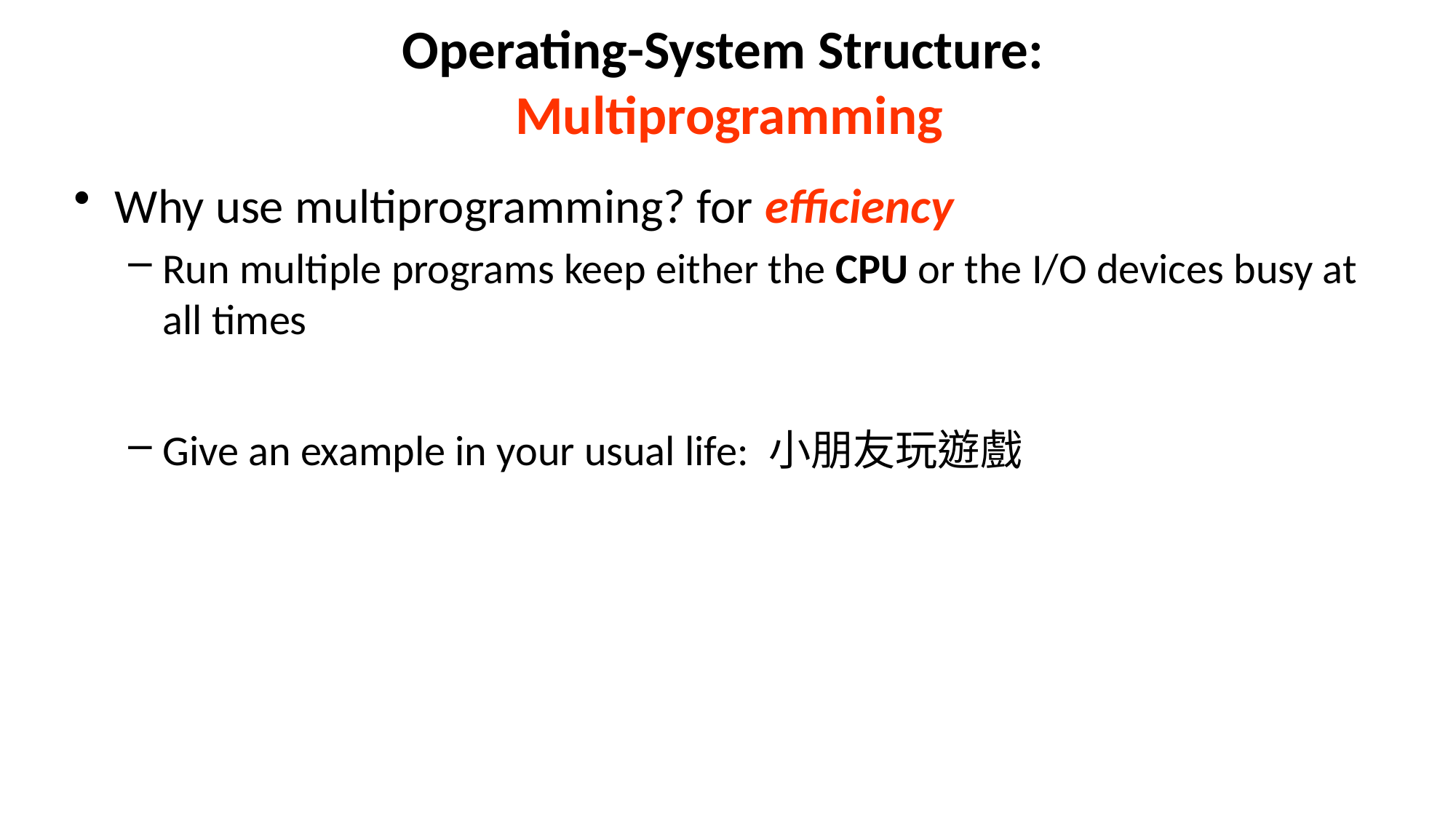

# Operating-System Structure: Multiprogramming
Why use multiprogramming? for efficiency
Run multiple programs keep either the CPU or the I/O devices busy at all times

Give an example in your usual life: 小朋友玩遊戲